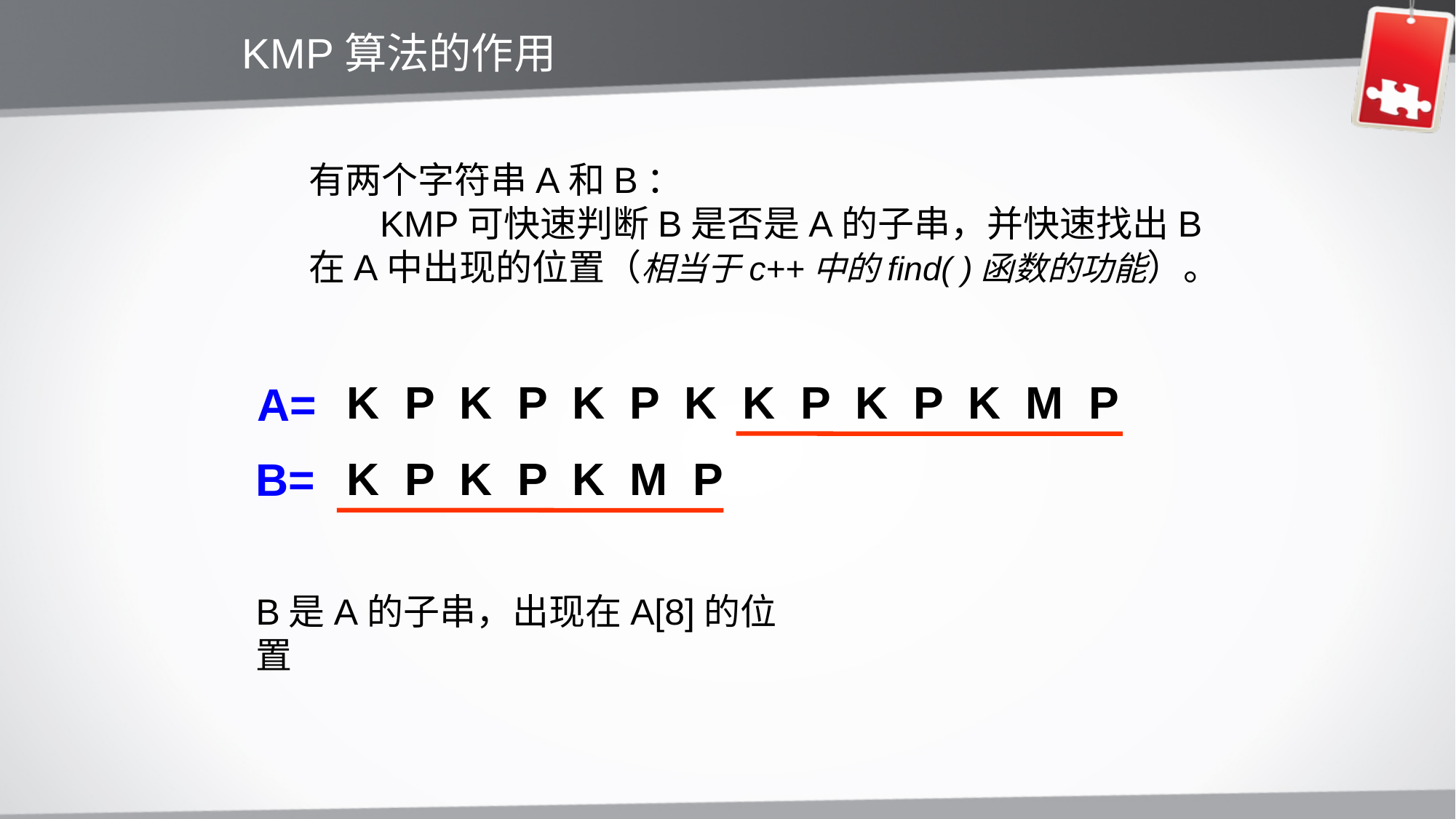

KMP算法的作用
有两个字符串A和B：
       KMP可快速判断B是否是A的子串，并快速找出B在A中出现的位置（相当于c++中的find( )函数的功能）。
 K  P  K  P  K  P  K  K  P  K  P  K  M  P
A=

  K  P  K  P  K  M  P
B=

B是A的子串，出现在A[8]的位置